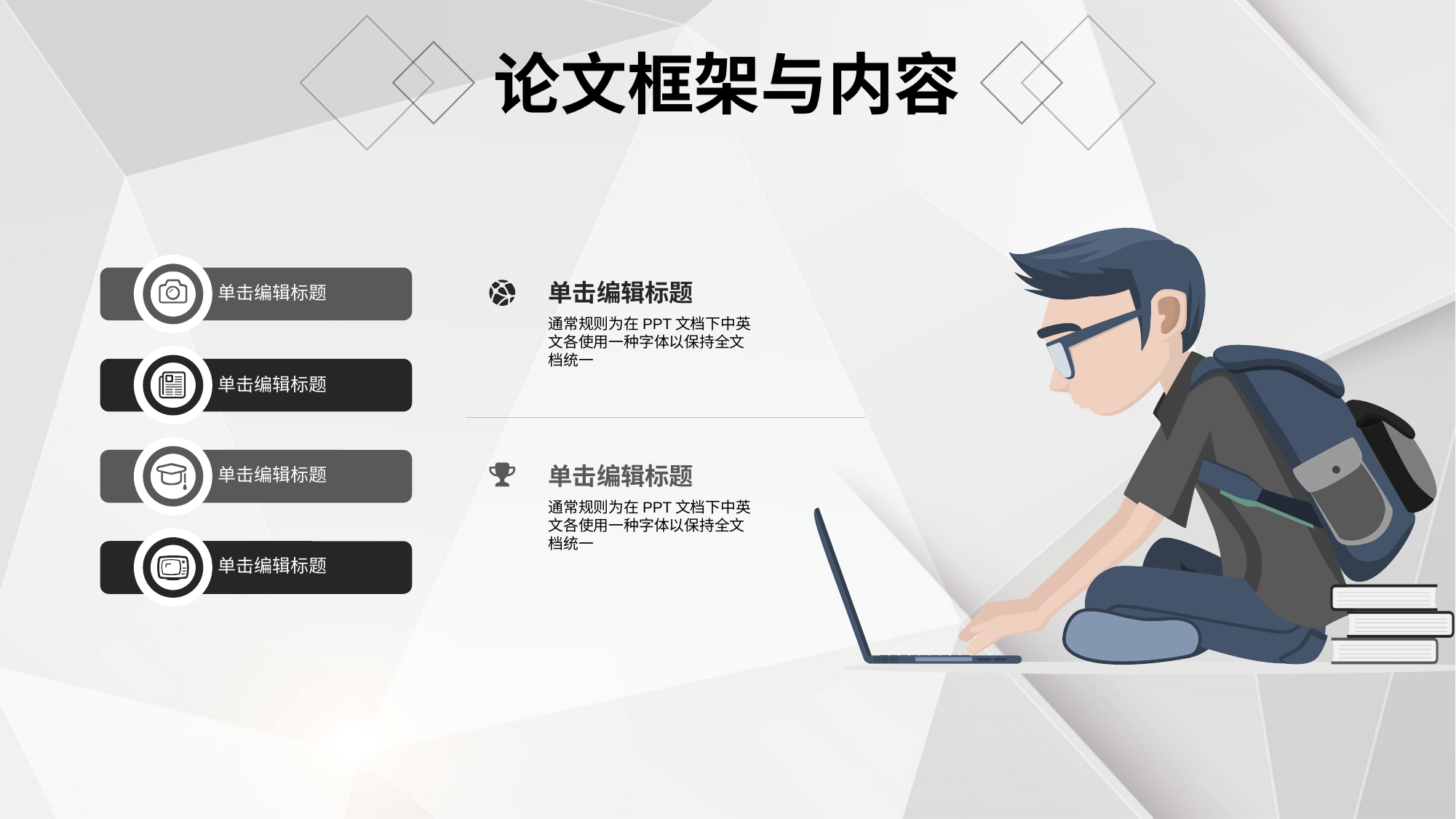

论文框架与内容

单击编辑标题
单击编辑标题

通常规则为在PPT文档下中英文各使用一种字体以保持全文档统一

单击编辑标题

单击编辑标题
单击编辑标题

通常规则为在PPT文档下中英文各使用一种字体以保持全文档统一

单击编辑标题